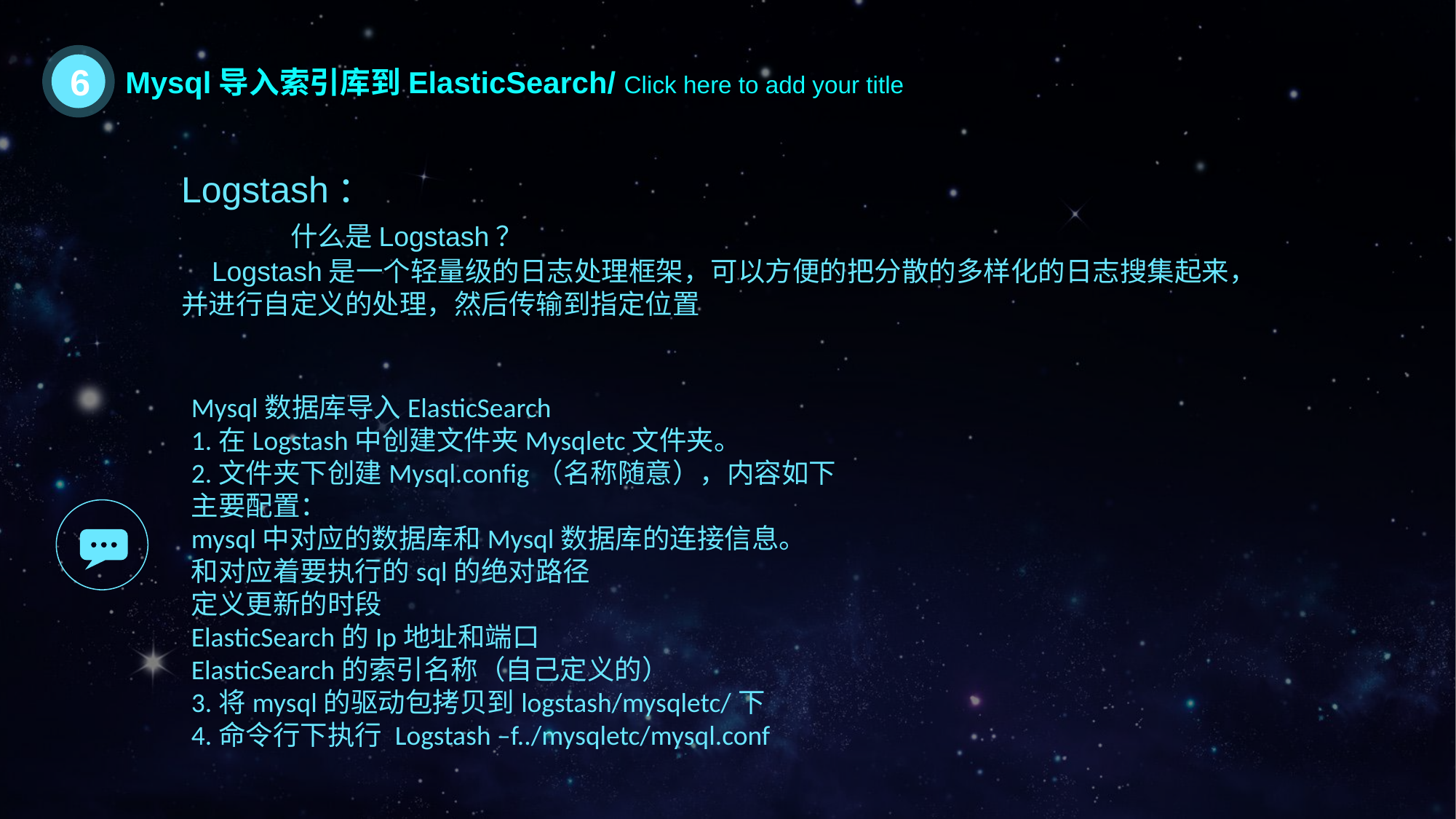

6
Mysql导入索引库到ElasticSearch/ Click here to add your title
Logstash：
	什么是Logstash？
    Logstash是一个轻量级的日志处理框架，可以方便的把分散的多样化的日志搜集起来，并进行自定义的处理，然后传输到指定位置

Mysql数据库导入ElasticSearch
1.在Logstash中创建文件夹Mysqletc文件夹。
2.文件夹下创建Mysql.config（名称随意），内容如下
主要配置：
mysql中对应的数据库和Mysql数据库的连接信息。
和对应着要执行的sql的绝对路径
定义更新的时段
ElasticSearch的Ip地址和端口
ElasticSearch的索引名称（自己定义的）
3.将mysql的驱动包拷贝到logstash/mysqletc/下
4.命令行下执行 Logstash –f../mysqletc/mysql.conf